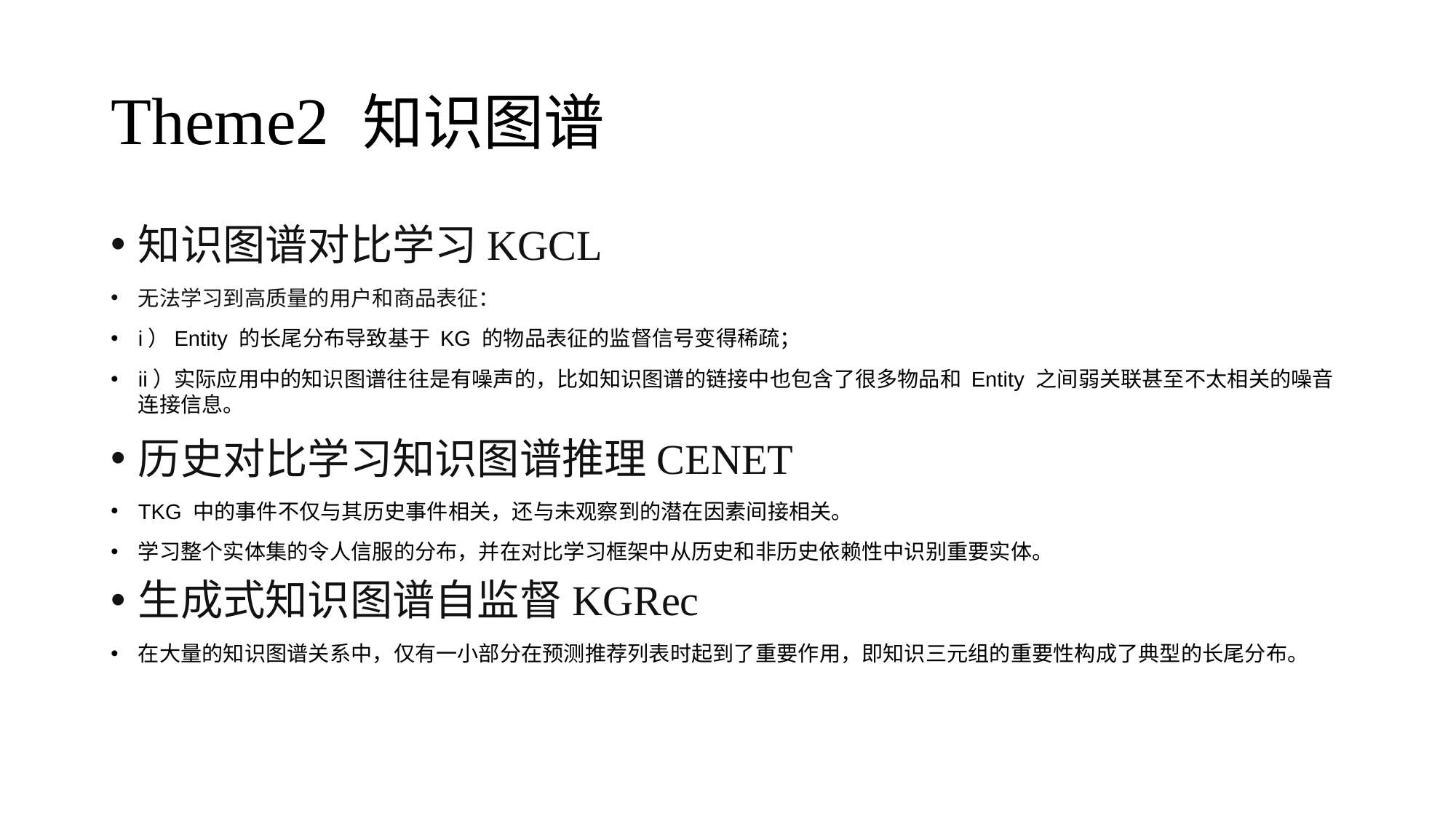

# Theme2 知识图谱
知识图谱对比学习KGCL
无法学习到高质量的用户和商品表征：
i）Entity 的长尾分布导致基于 KG 的物品表征的监督信号变得稀疏；
ii）实际应用中的知识图谱往往是有噪声的，比如知识图谱的链接中也包含了很多物品和 Entity 之间弱关联甚至不太相关的噪音连接信息。
历史对比学习知识图谱推理CENET
TKG 中的事件不仅与其历史事件相关，还与未观察到的潜在因素间接相关。
学习整个实体集的令人信服的分布，并在对比学习框架中从历史和非历史依赖性中识别重要实体。
生成式知识图谱自监督KGRec
在大量的知识图谱关系中，仅有一小部分在预测推荐列表时起到了重要作用，即知识三元组的重要性构成了典型的长尾分布。